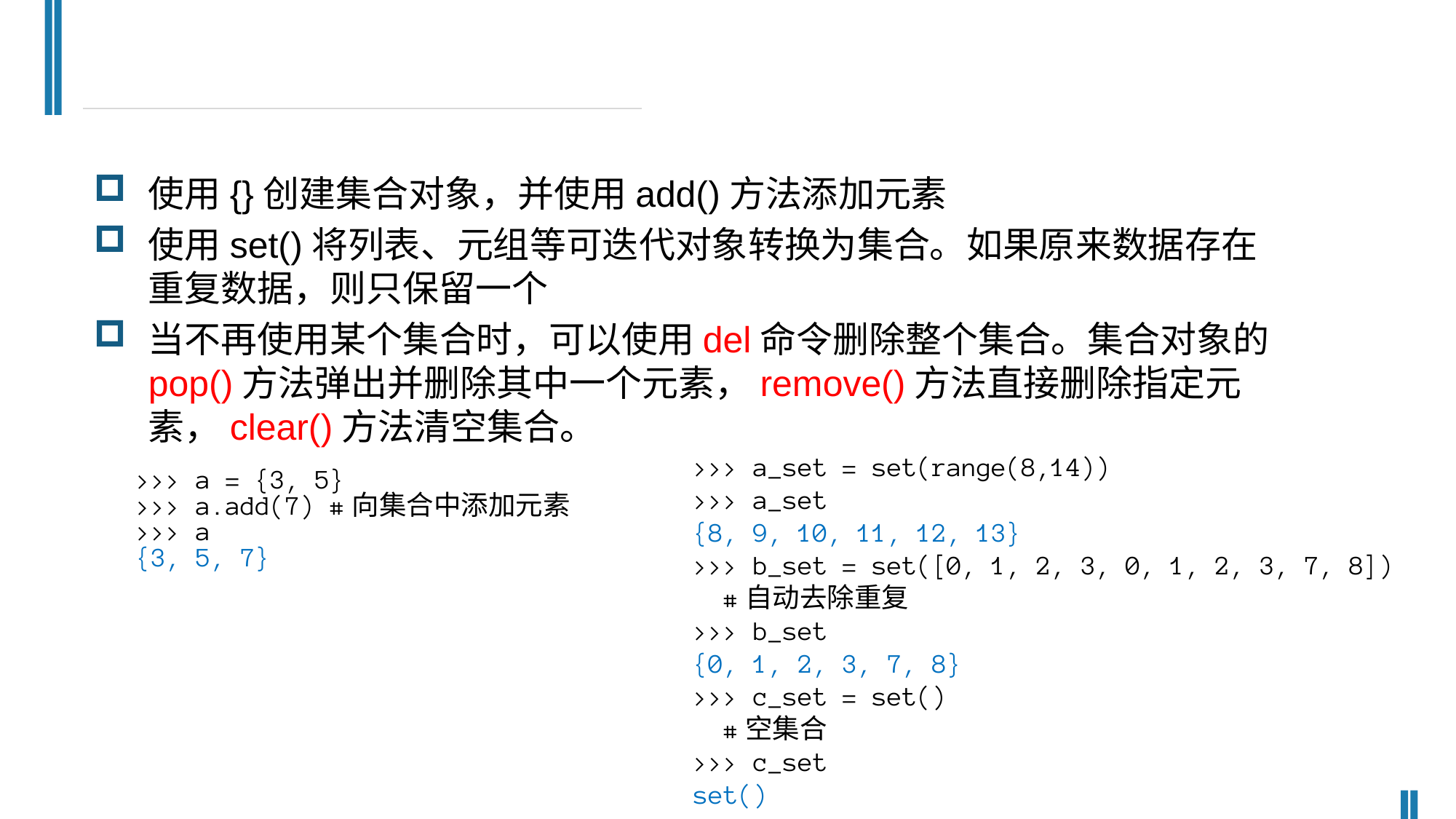

使用{}创建集合对象，并使用add()方法添加元素
使用set()将列表、元组等可迭代对象转换为集合。如果原来数据存在重复数据，则只保留一个
当不再使用某个集合时，可以使用del命令删除整个集合。集合对象的pop()方法弹出并删除其中一个元素，remove()方法直接删除指定元素，clear()方法清空集合。

>>> a_set = set(range(8,14))
>>> a_set
{8, 9, 10, 11, 12, 13}
>>> b_set = set([0, 1, 2, 3, 0, 1, 2, 3, 7, 8])   #自动去除重复
>>> b_set
{0, 1, 2, 3, 7, 8}
>>> c_set = set()                                 #空集合
>>> c_set
set()
>>> a = {3, 5}
>>> a.add(7) #向集合中添加元素
>>> a
{3, 5, 7}